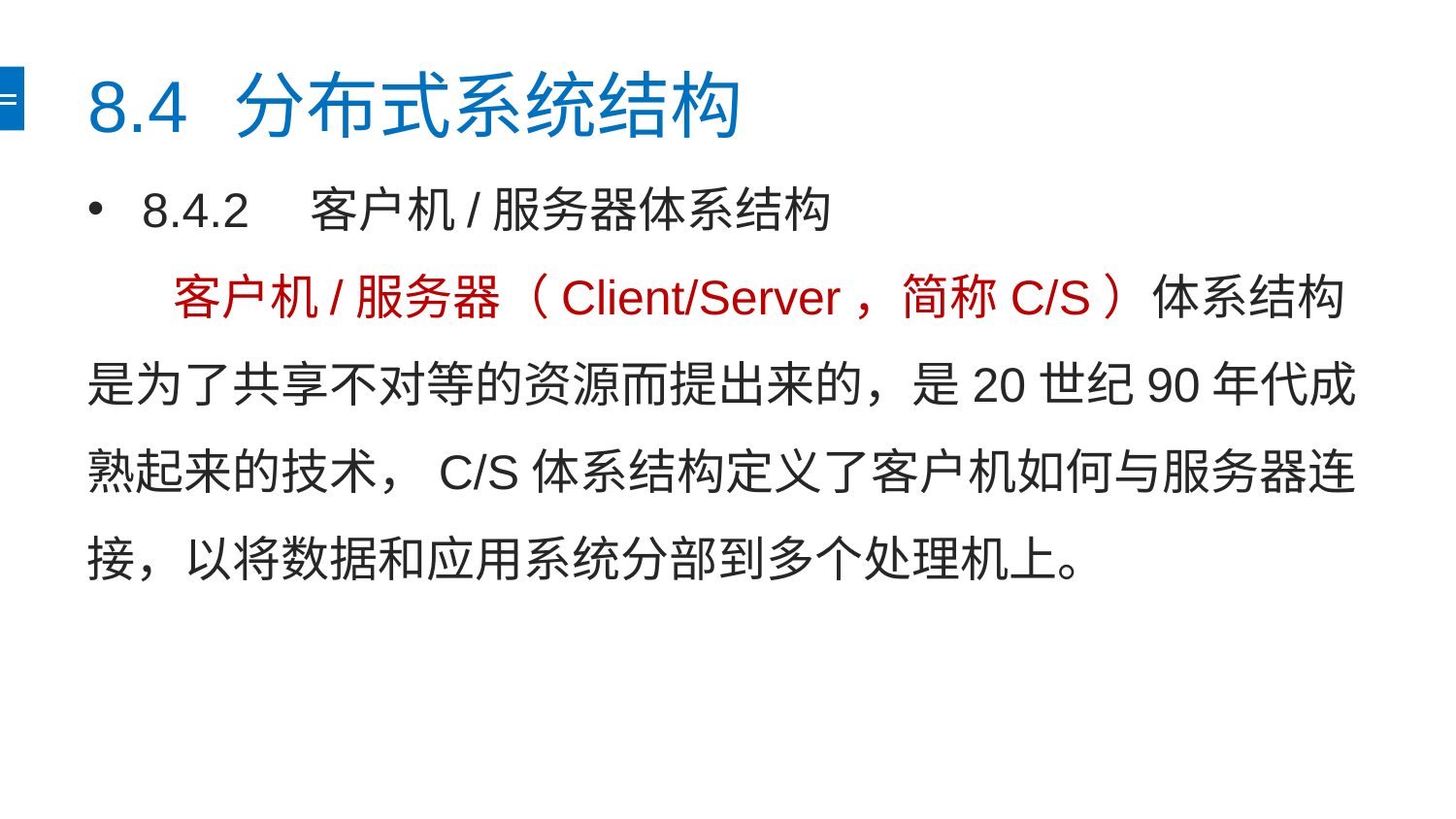

# 8.4	分布式系统结构
8.4.2　客户机/服务器体系结构
客户机/服务器（Client/Server，简称C/S）体系结构是为了共享不对等的资源而提出来的，是20世纪90年代成熟起来的技术，C/S体系结构定义了客户机如何与服务器连接，以将数据和应用系统分部到多个处理机上。